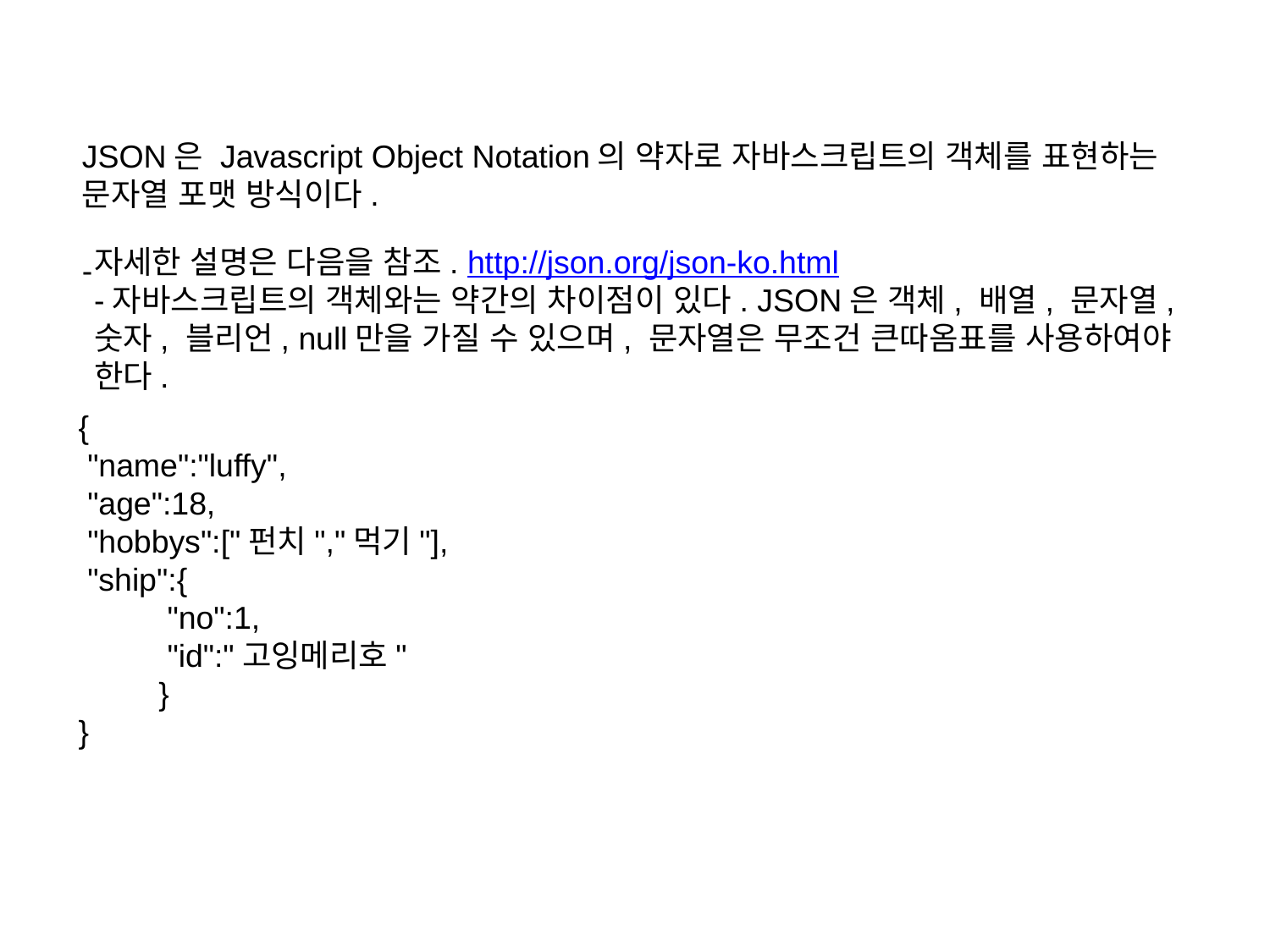

JSON은 Javascript Object Notation의 약자로 자바스크립트의 객체를 표현하는 문자열 포맷 방식이다.

-
자세한 설명은 다음을 참조. http://json.org/json-ko.html
-자바스크립트의 객체와는 약간의 차이점이 있다. JSON은 객체, 배열, 문자열, 숫자, 블리언, null만을 가질 수 있으며, 문자열은 무조건 큰따옴표를 사용하여야 한다.
{
 "name":"luffy",
 "age":18,
 "hobbys":["펀치","먹기"],
 "ship":{
          "no":1,
          "id":"고잉메리호"
         }
}